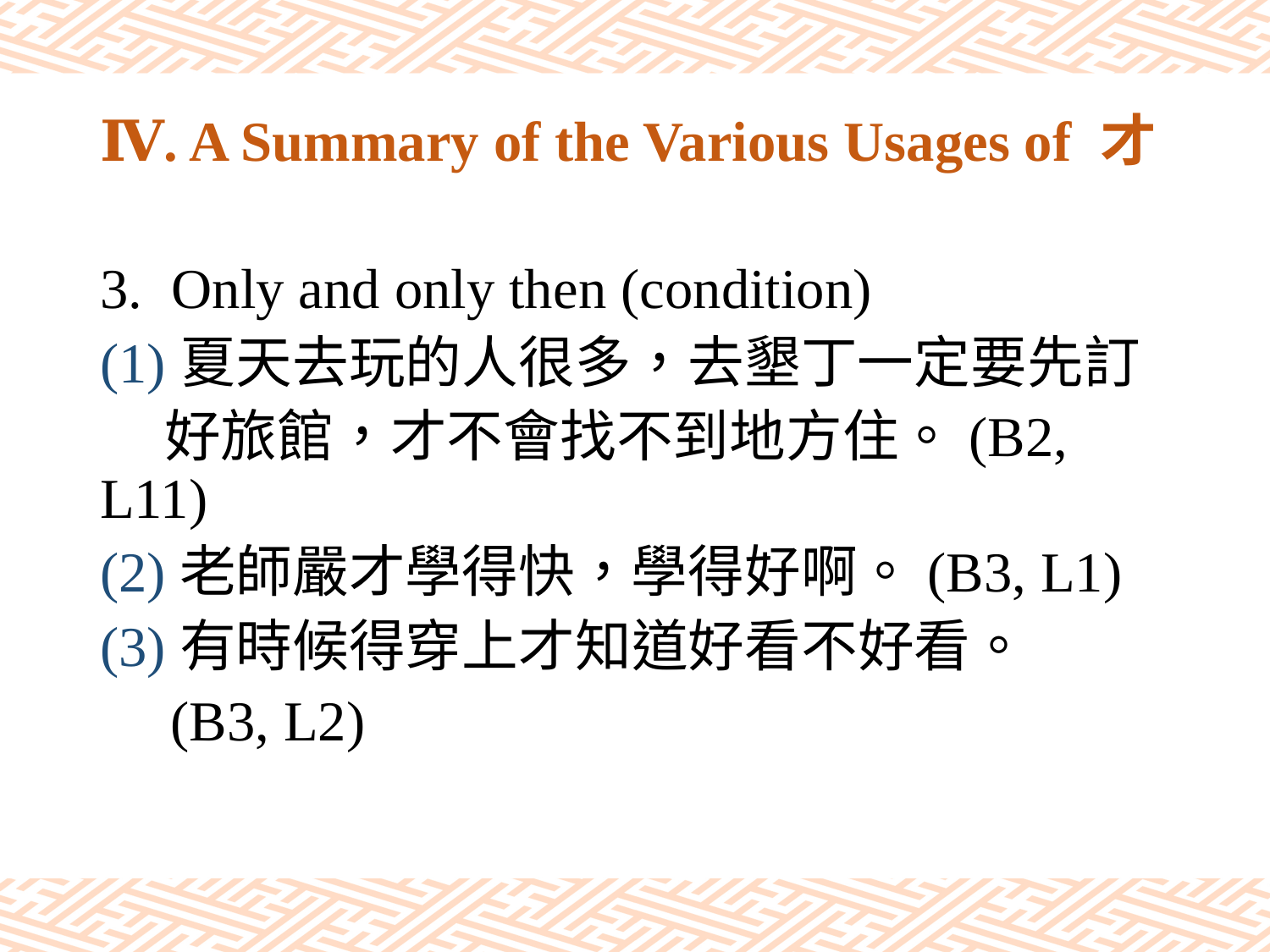

# Ⅳ. A Summary of the Various Usages of 才
Only and only then (condition)
(1)夏天去玩的人很多，去墾丁一定要先訂
    好旅館，才不會找不到地方住。(B2, L11)
(2)老師嚴才學得快，學得好啊。(B3, L1)
(3)有時候得穿上才知道好看不好看。
     (B3, L2)